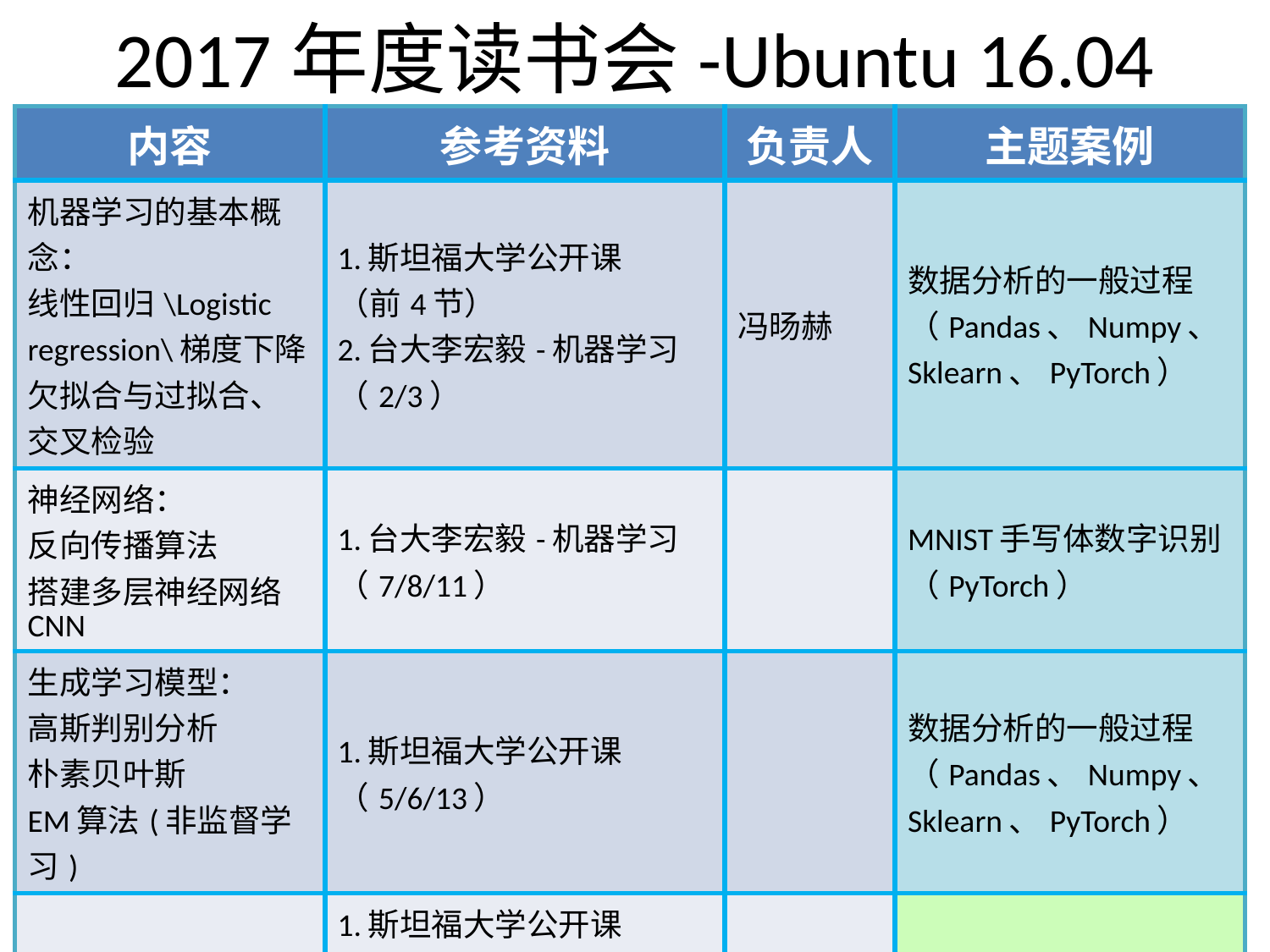

# 2017年度读书会-Ubuntu 16.04
| 内容 | 参考资料 | 负责人 | 主题案例 |
| --- | --- | --- | --- |
| 机器学习的基本概念： 线性回归\Logistic regression\梯度下降 欠拟合与过拟合、交叉检验 | 1.斯坦福大学公开课 （前4节） 2.台大李宏毅-机器学习（2/3） | 冯旸赫 | 数据分析的一般过程 （Pandas、Numpy、Sklearn、PyTorch） |
| 神经网络： 反向传播算法 搭建多层神经网络 CNN | 1.台大李宏毅-机器学习（7/8/11） |  | MNIST手写体数字识别（PyTorch） |
| 生成学习模型： 高斯判别分析 朴素贝叶斯 EM算法(非监督学习) | 1.斯坦福大学公开课（5/6/13） |  | 数据分析的一般过程 （Pandas、Numpy、Sklearn、PyTorch） |
| SVM 决策树 | 1.斯坦福大学公开课（7/8） 2. http://scikit-learn.org/stable/modules/tree.html |  | Sklearn实例（辅） |